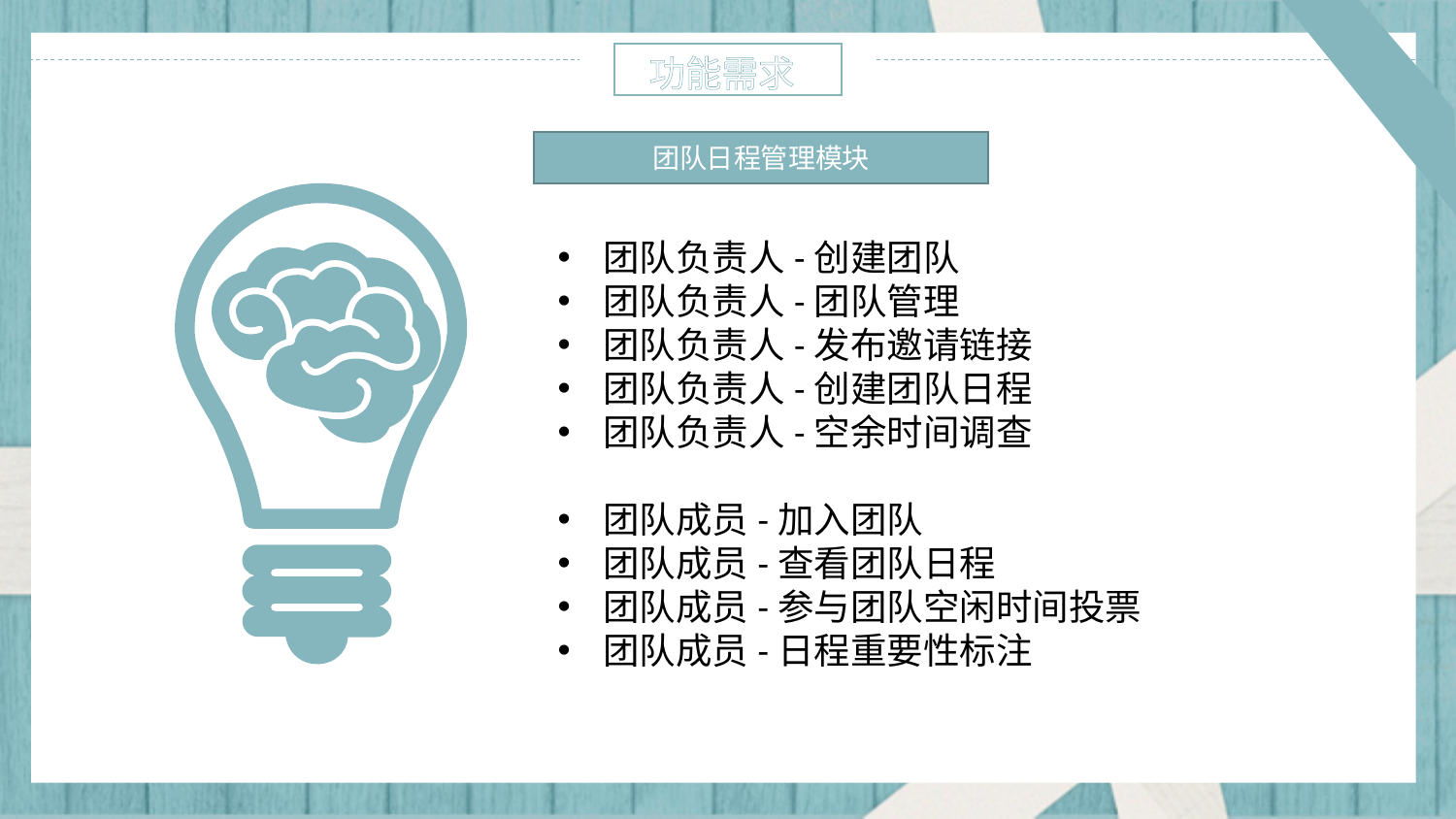

功能需求
团队日程管理模块

团队负责人-创建团队
团队负责人-团队管理
团队负责人-发布邀请链接
团队负责人-创建团队日程
团队负责人-空余时间调查

团队成员-加入团队
团队成员-查看团队日程
团队成员-参与团队空闲时间投票
团队成员-日程重要性标注